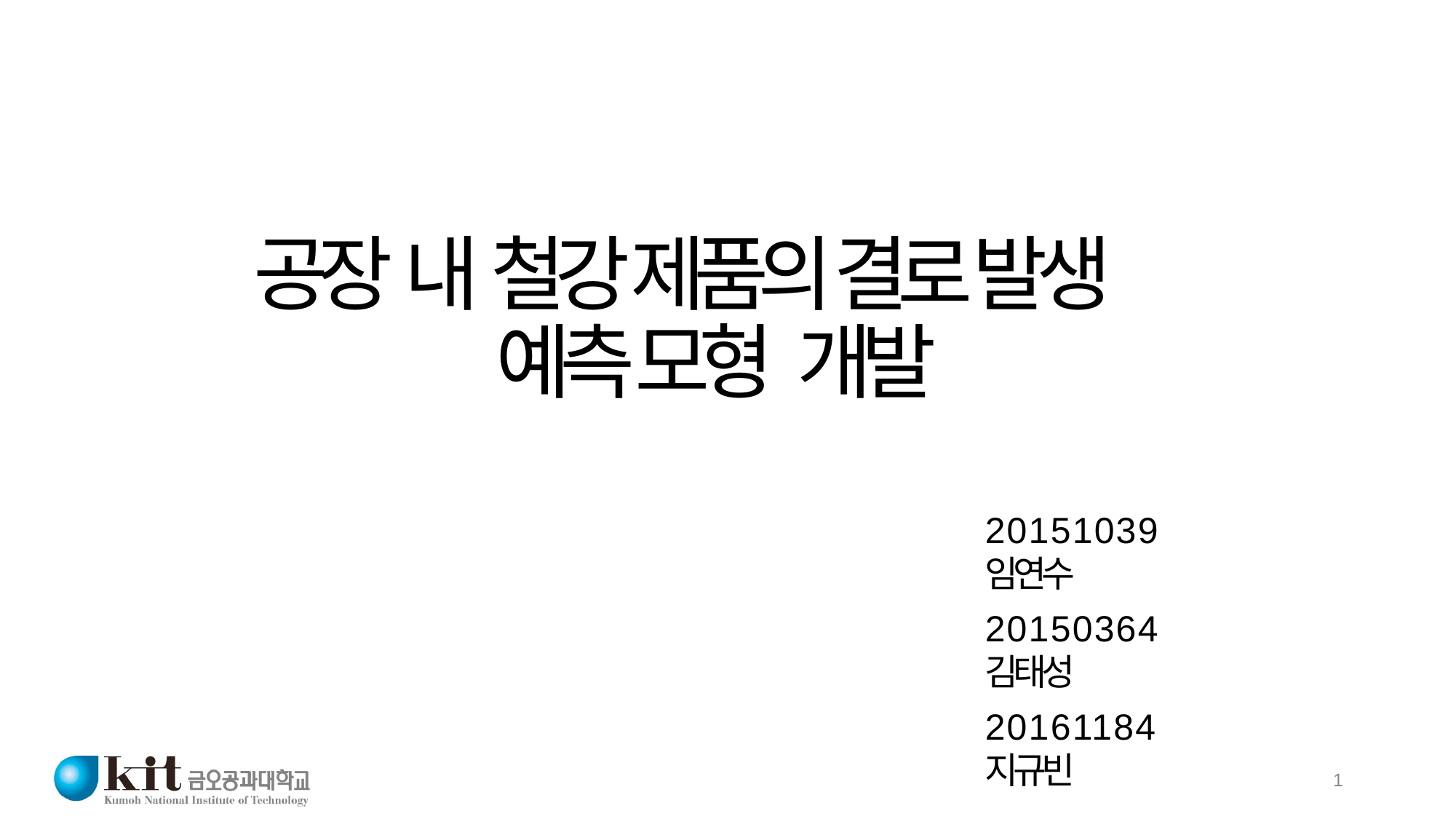

# 공장 내 철강 제품의 결로 발생  예측 모형 개발
20151039 임연수
20150364 김태성
20161184 지규빈
1